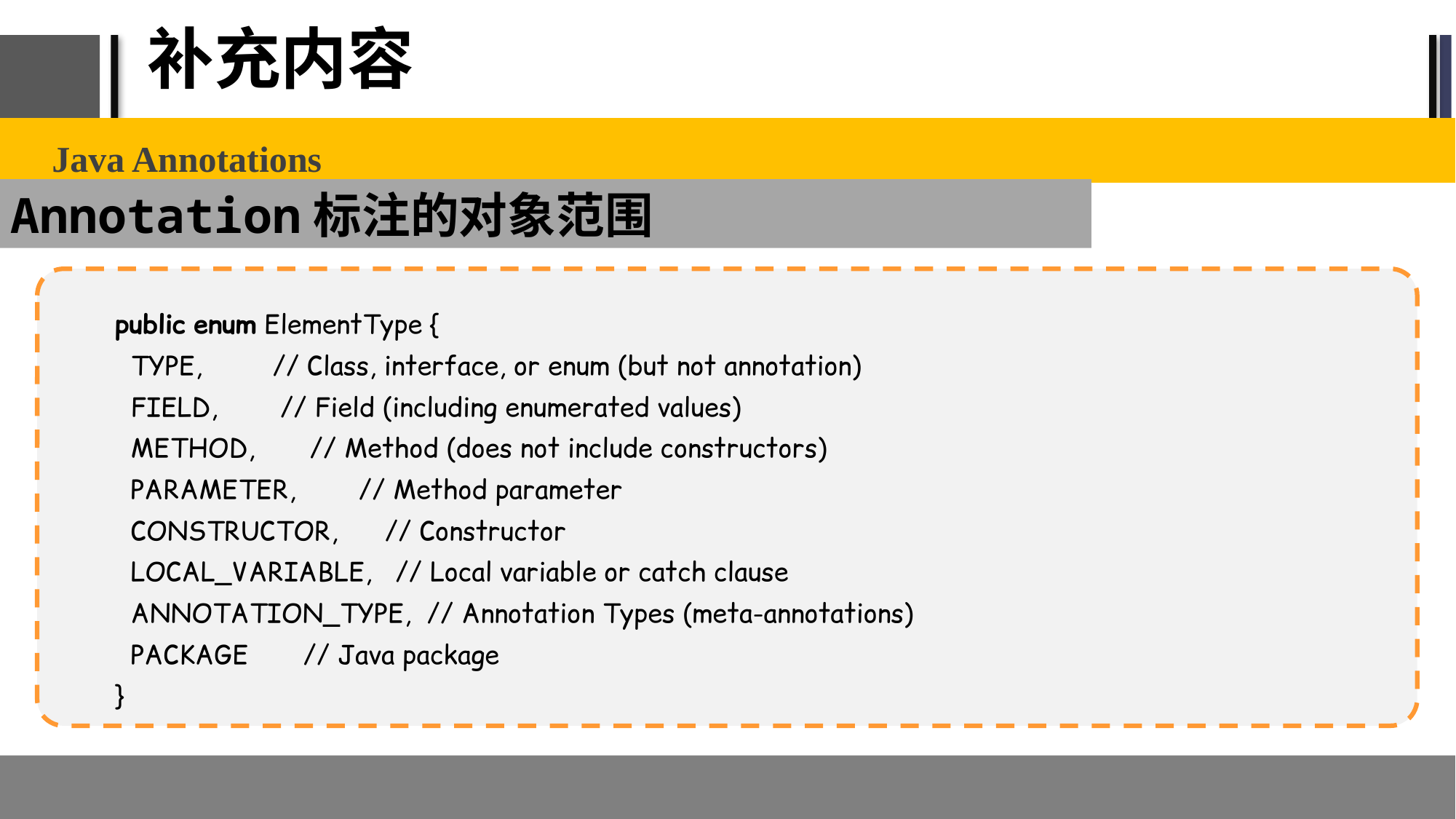

# 补充内容

Java Annotations
Annotation标注的对象范围

public enum ElementType {
  TYPE,         // Class, interface, or enum (but not annotation)
  FIELD,        // Field (including enumerated values)
  METHOD,       // Method (does not include constructors)
  PARAMETER,        // Method parameter
  CONSTRUCTOR,      // Constructor
  LOCAL_VARIABLE,   // Local variable or catch clause
  ANNOTATION_TYPE,  // Annotation Types (meta-annotations)
  PACKAGE       // Java package
}